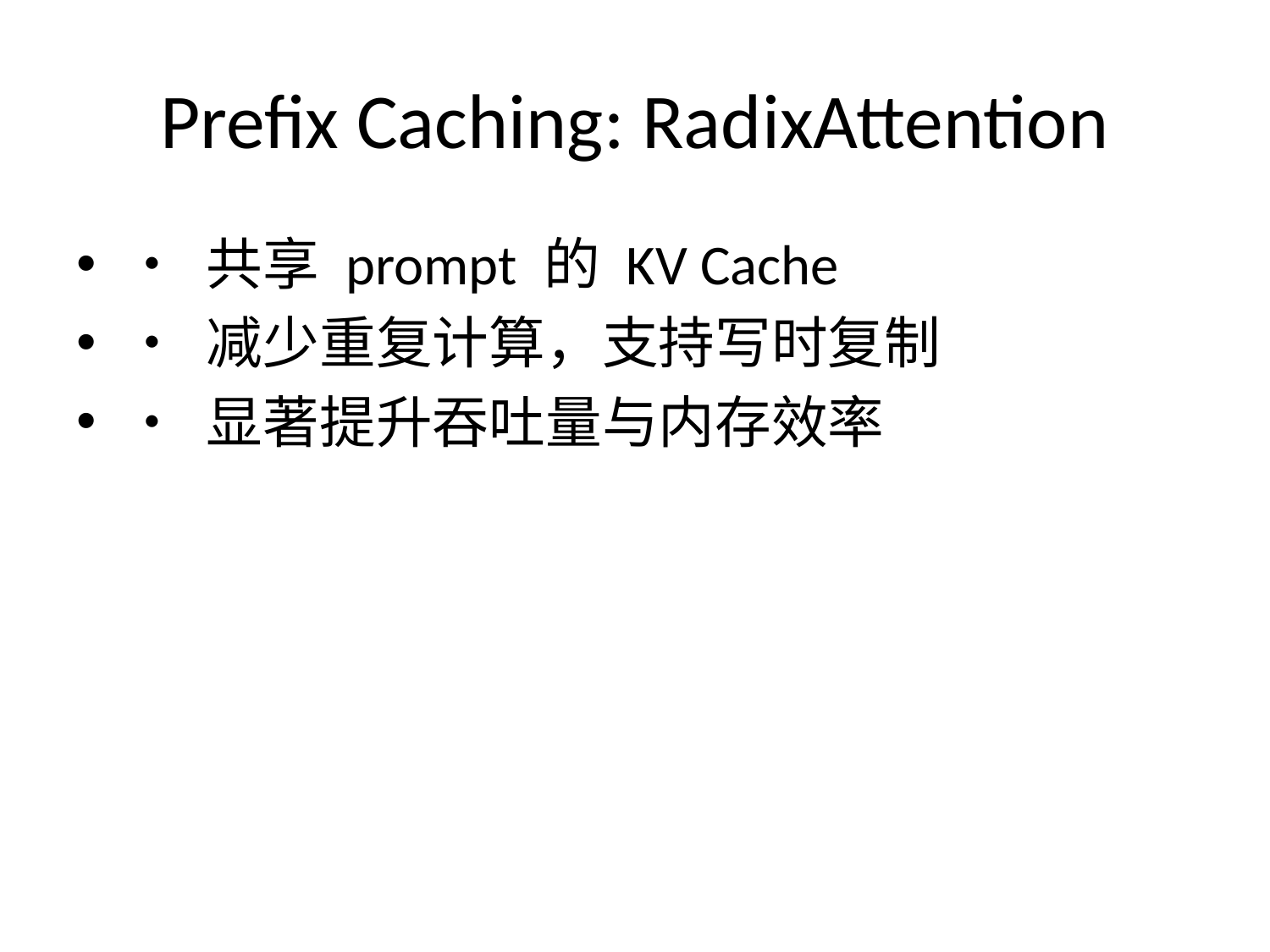

# Prefix Caching: RadixAttention
• 共享 prompt 的 KV Cache
• 减少重复计算，支持写时复制
• 显著提升吞吐量与内存效率